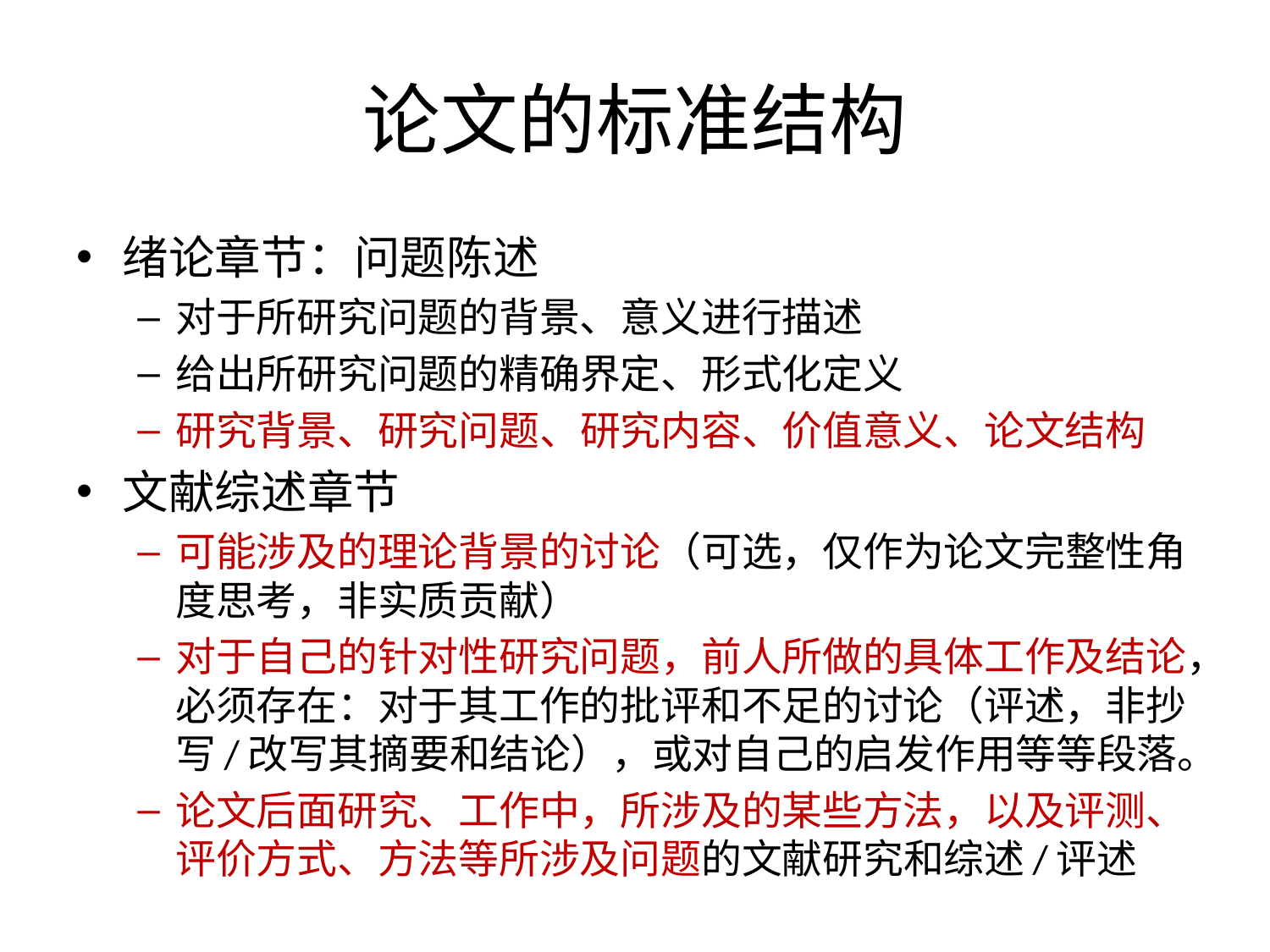

# 论文的标准结构
绪论章节：问题陈述
对于所研究问题的背景、意义进行描述
给出所研究问题的精确界定、形式化定义
研究背景、研究问题、研究内容、价值意义、论文结构
文献综述章节
可能涉及的理论背景的讨论（可选，仅作为论文完整性角度思考，非实质贡献）
对于自己的针对性研究问题，前人所做的具体工作及结论，必须存在：对于其工作的批评和不足的讨论（评述，非抄写/改写其摘要和结论），或对自己的启发作用等等段落。
论文后面研究、工作中，所涉及的某些方法，以及评测、评价方式、方法等所涉及问题的文献研究和综述/评述